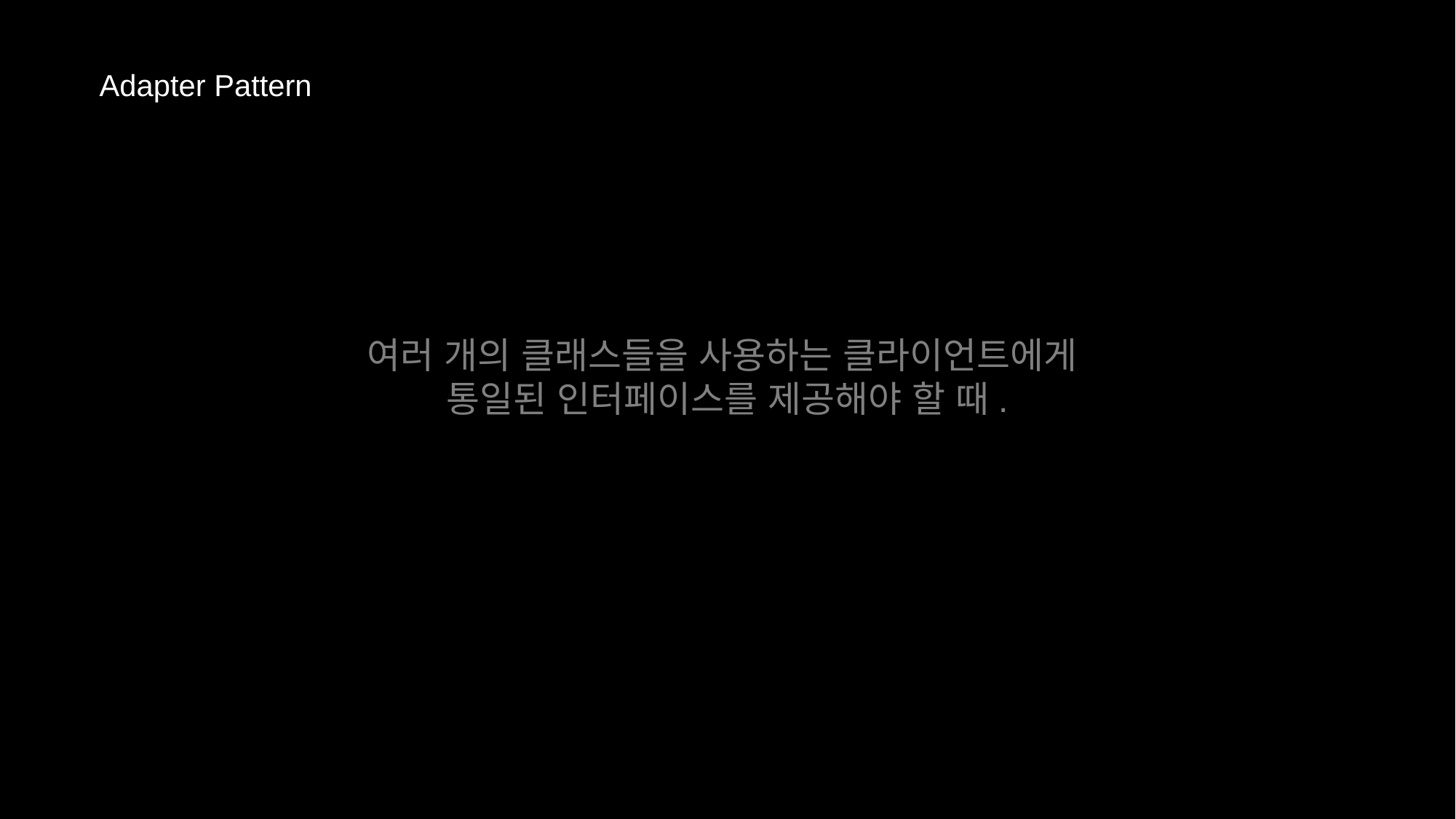

Adapter Pattern
여러 개의 클래스들을 사용하는 클라이언트에게
통일된 인터페이스를 제공해야 할 때.